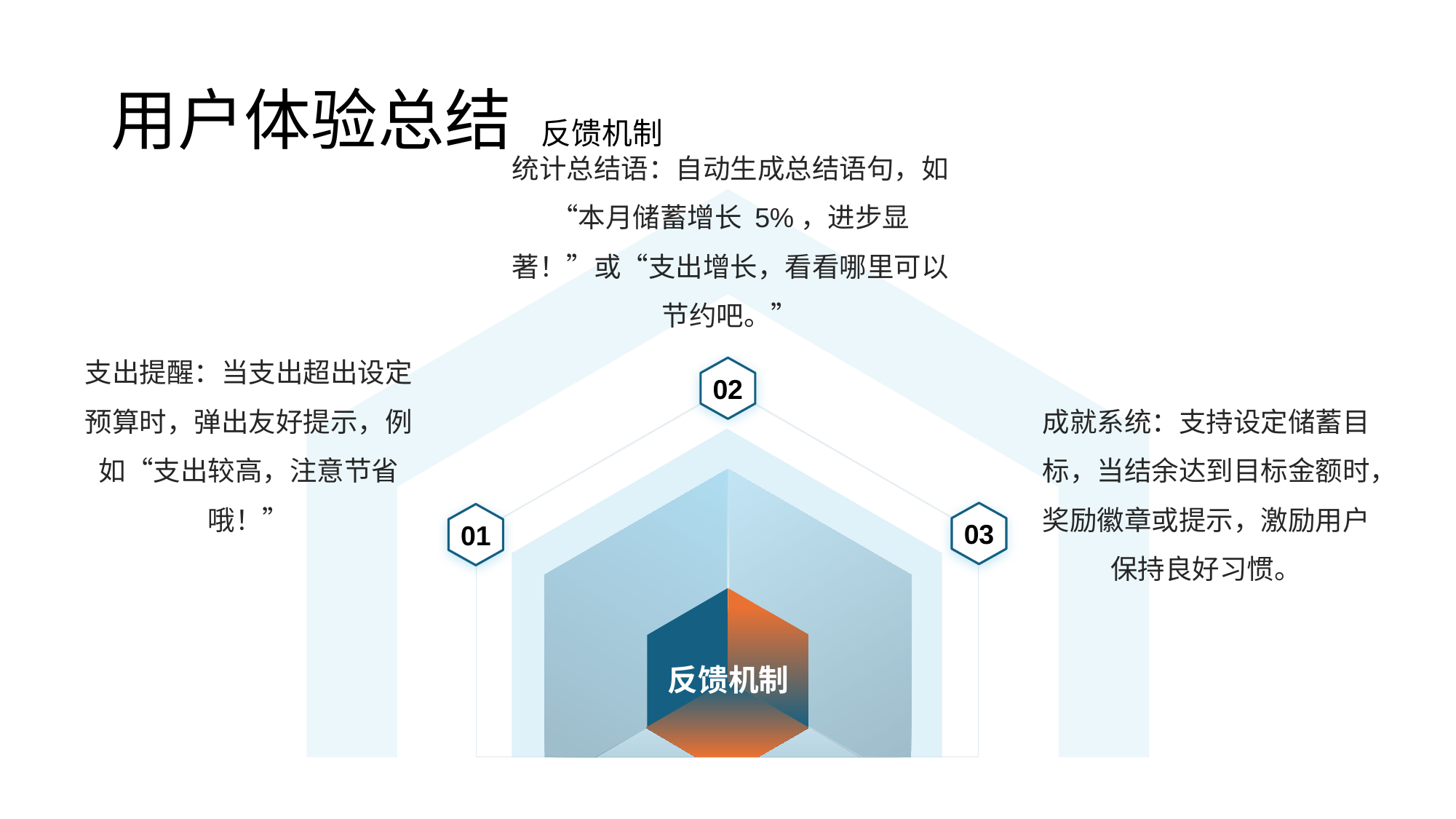

# 用户体验总结  反馈机制

统计总结语：自动生成总结语句，如“本月储蓄增长 5%，进步显著！”或“支出增长，看看哪里可以节约吧。”
02

支出提醒：当支出超出设定预算时，弹出友好提示，例如“支出较高，注意节省哦！”

成就系统：支持设定储蓄目标，当结余达到目标金额时，奖励徽章或提示，激励用户保持良好习惯。

03
01

反馈机制